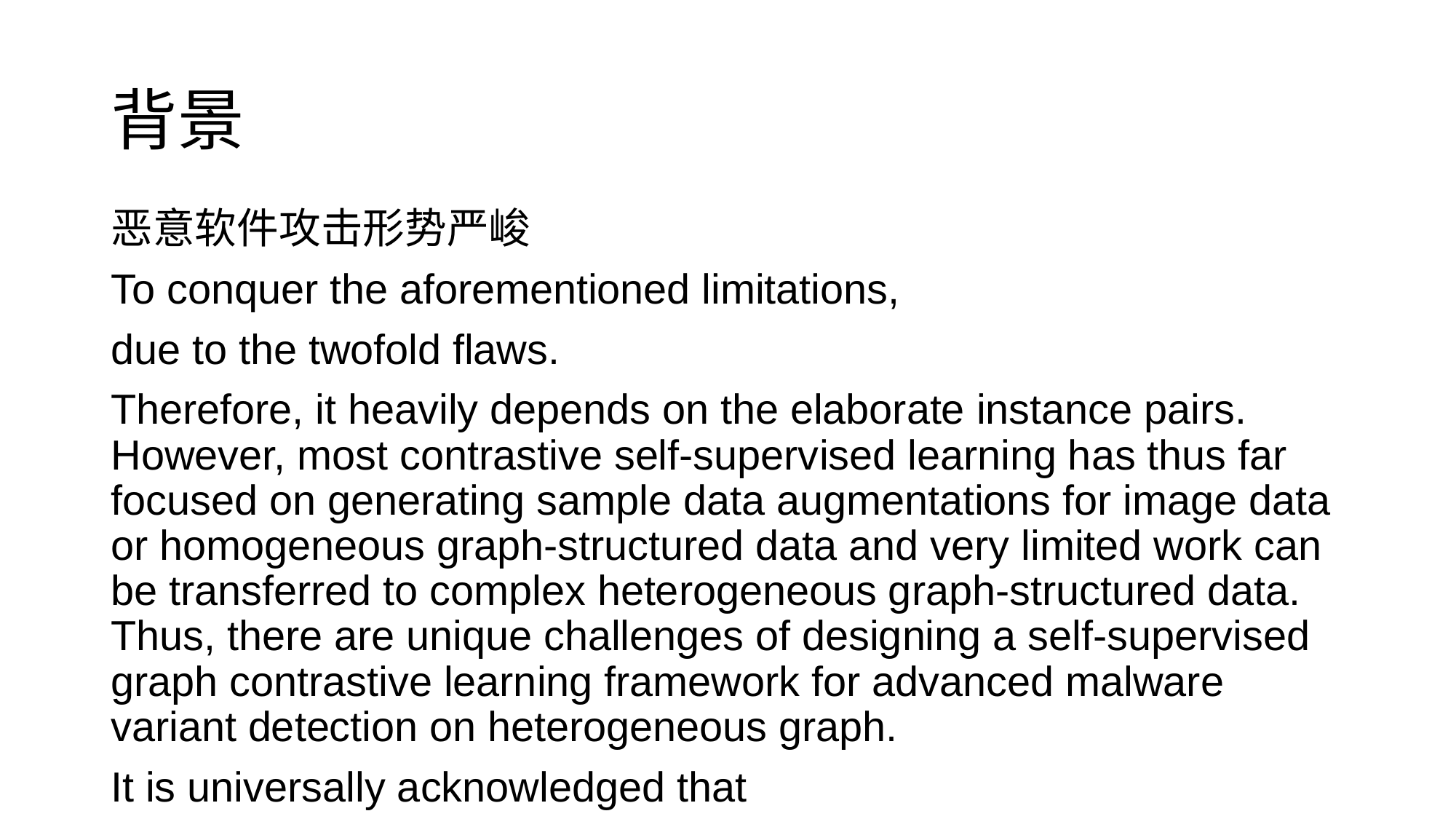

# 背景
恶意软件攻击形势严峻
To conquer the aforementioned limitations,
due to the twofold flaws.
Therefore, it heavily depends on the elaborate instance pairs. However, most contrastive self-supervised learning has thus far focused on generating sample data augmentations for image data or homogeneous graph-structured data and very limited work can be transferred to complex heterogeneous graph-structured data. Thus, there are unique challenges of designing a self-supervised graph contrastive learning framework for advanced malware variant detection on heterogeneous graph.
It is universally acknowledged that